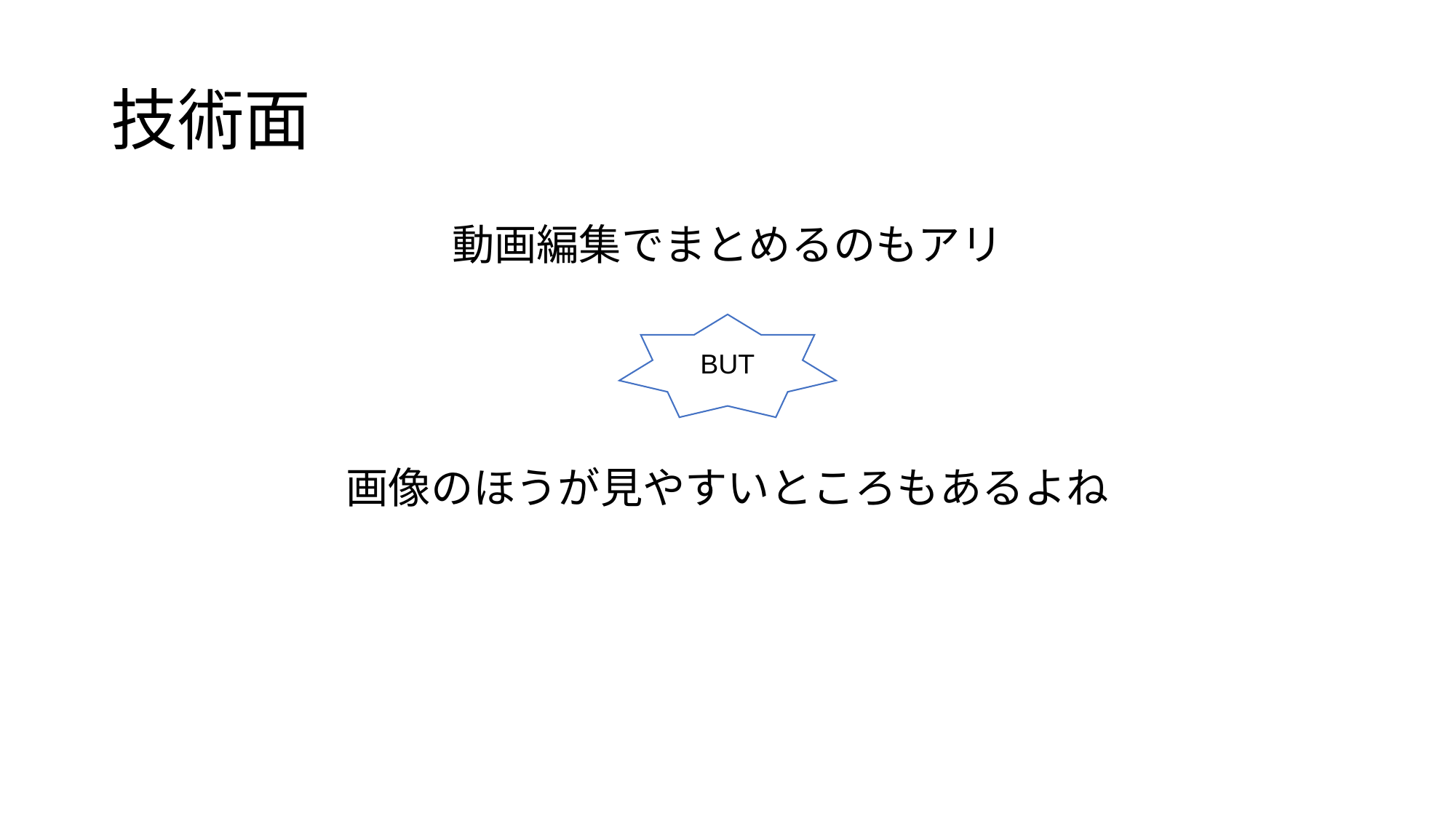

# 技術面
動画編集でまとめるのもアリ

画像のほうが見やすいところもあるよね

BUT